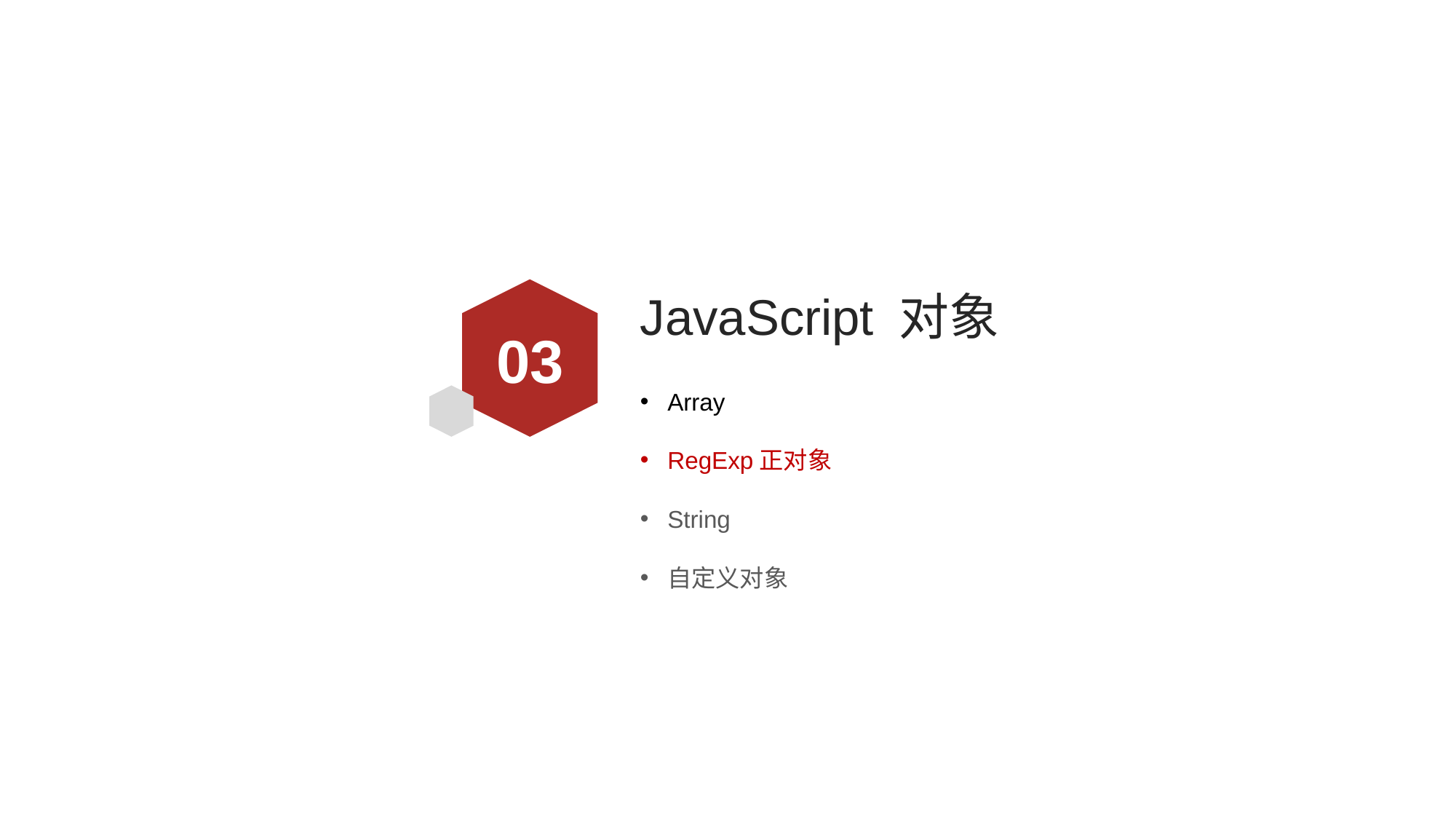

# JavaScript 对象
03
Array
RegExp正对象
String
自定义对象